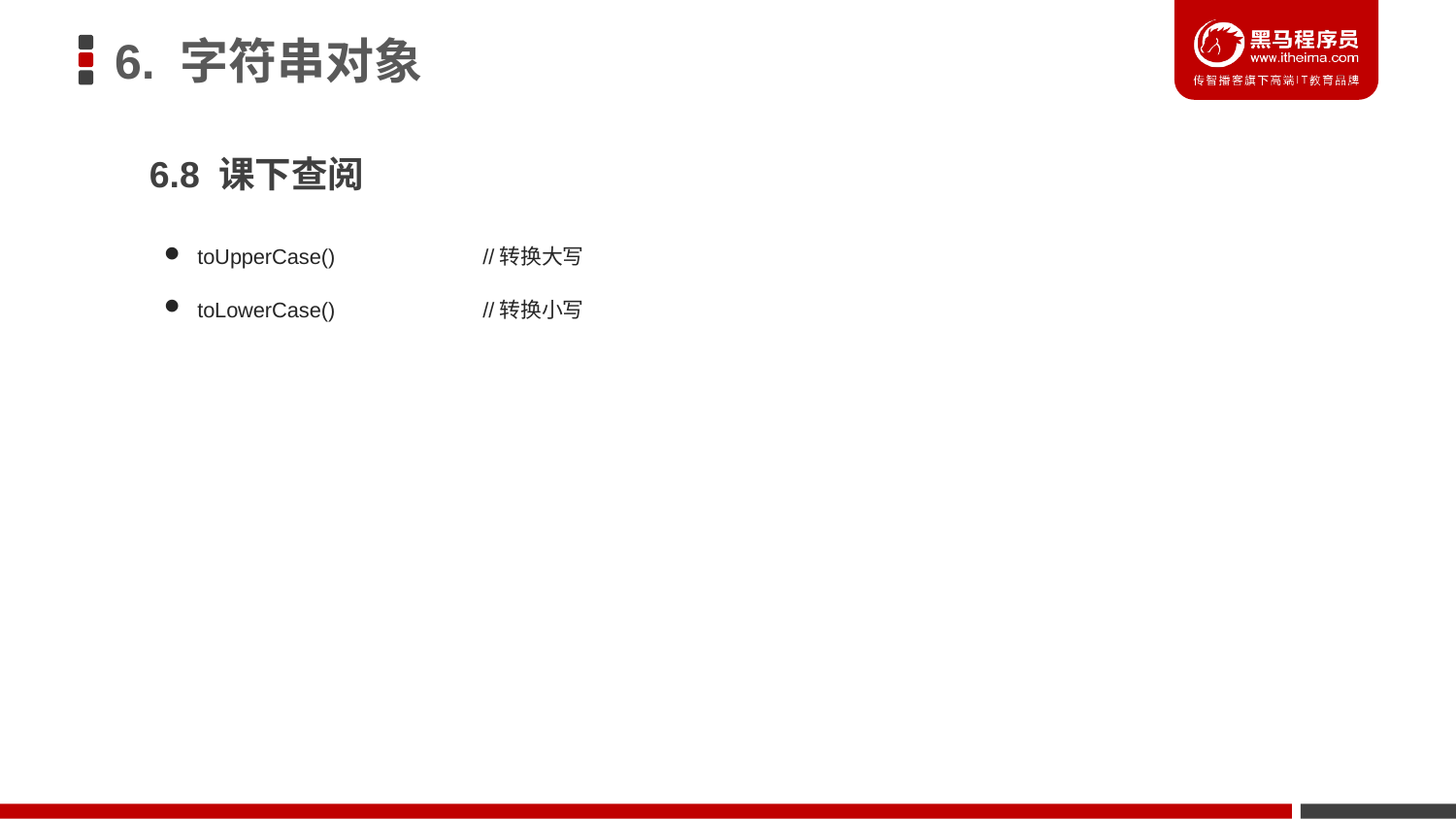

# 6. 字符串对象
6.8 课下查阅
 toUpperCase() 	//转换大写
 toLowerCase() 	//转换小写